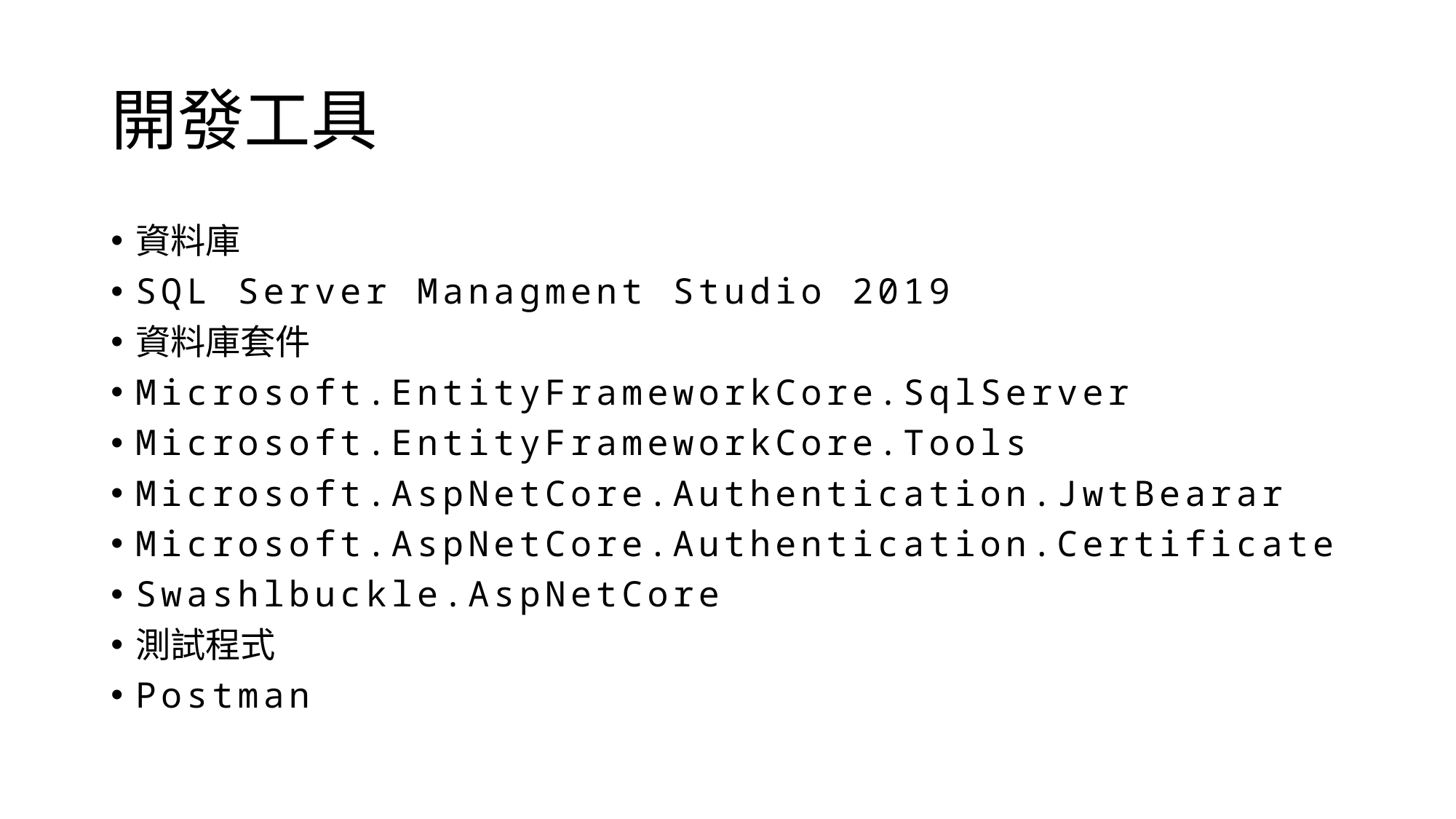

# 開發工具
資料庫
SQL Server Managment Studio 2019
資料庫套件
Microsoft.EntityFrameworkCore.SqlServer
Microsoft.EntityFrameworkCore.Tools
Microsoft.AspNetCore.Authentication.JwtBearar
Microsoft.AspNetCore.Authentication.Certificate
Swashlbuckle.AspNetCore
測試程式
Postman